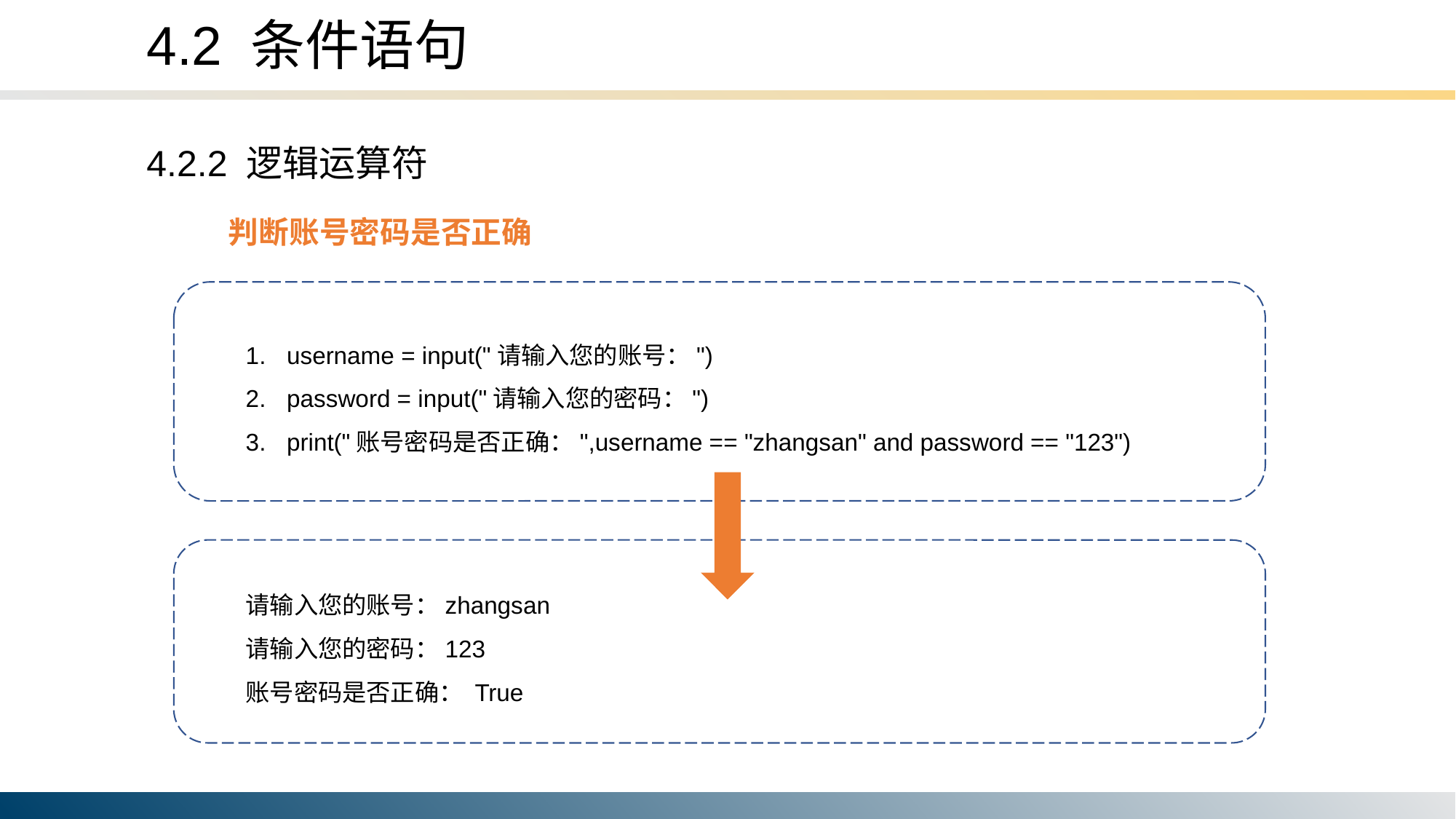

4.2 条件语句
4.2.2 逻辑运算符
判断账号密码是否正确

username = input("请输入您的账号：")
password = input("请输入您的密码：")
print("账号密码是否正确：",username == "zhangsan" and password == "123")

请输入您的账号：zhangsan
请输入您的密码：123
账号密码是否正确： True